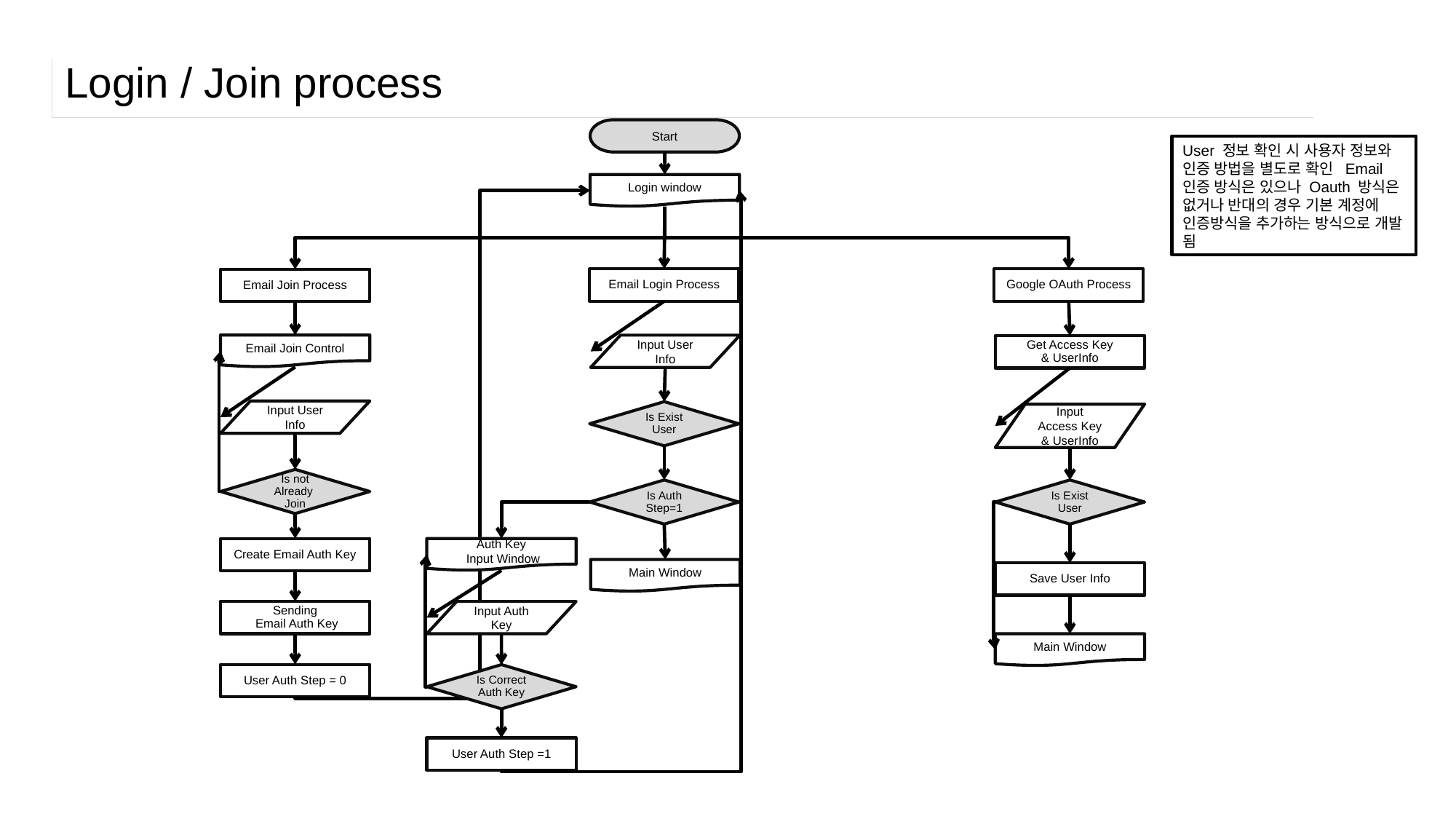

# Login / Join process
Start
User 정보 확인 시 사용자 정보와 인증 방법을 별도로 확인  Email 인증 방식은 있으나 Oauth 방식은 없거나 반대의 경우 기본 계정에 인증방식을 추가하는 방식으로 개발 됨
Login window
Google OAuth Process
Email Login Process
Email Join Process
Email Join Control
Input User Info
Get Access Key
& UserInfo
Input User Info
Is Exist
User
Input Access Key
& UserInfo
Is not Already
Join
Is Auth Step=1
Is Exist
User
Create Email Auth Key
Auth Key
 Input Window
Main Window
Save User Info
Sending
 Email Auth Key
Input Auth Key
Main Window
User Auth Step = 0
Is Correct Auth Key
User Auth Step =1